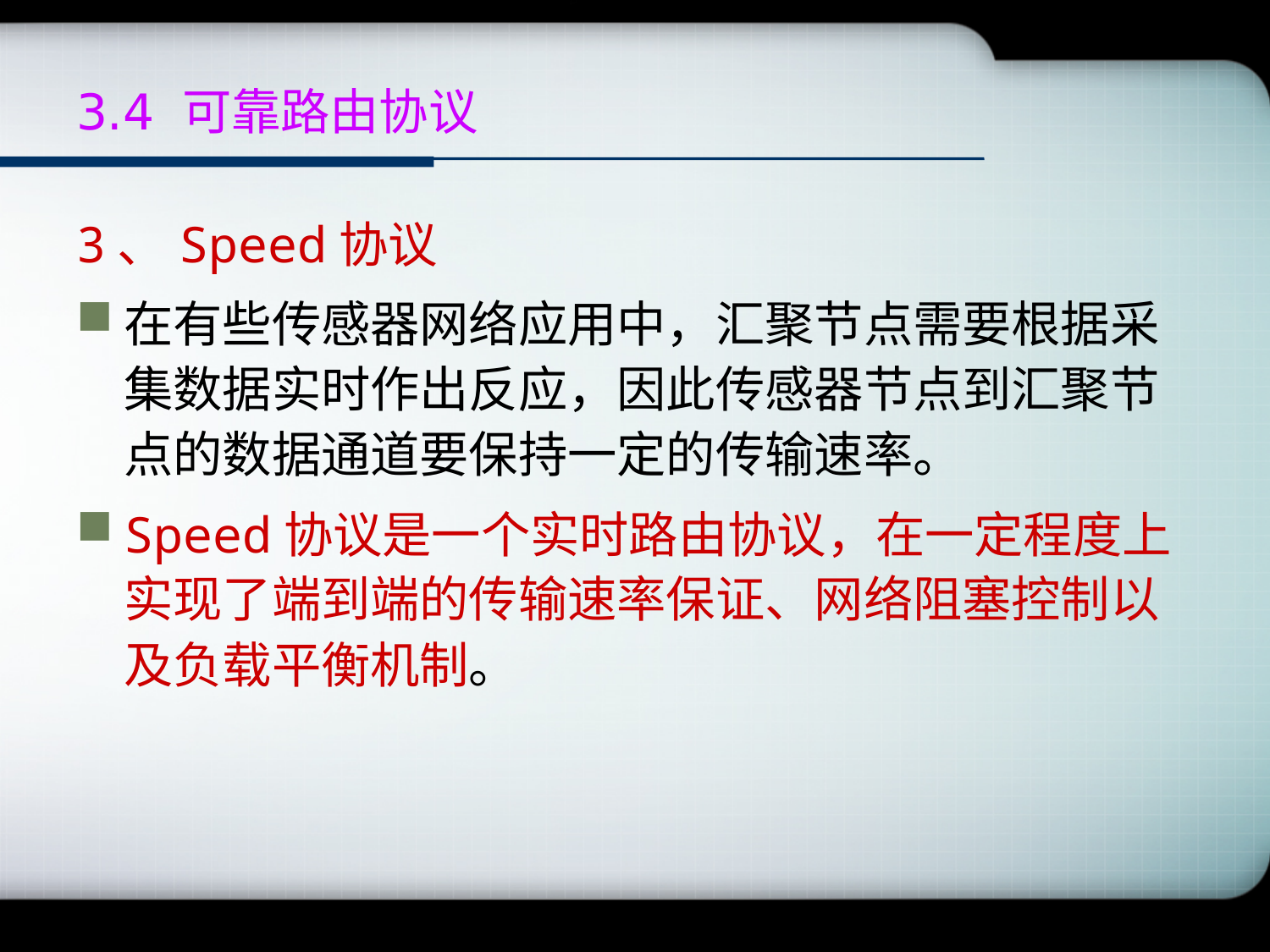

# 3.4 可靠路由协议
3、Speed协议
在有些传感器网络应用中，汇聚节点需要根据采集数据实时作出反应，因此传感器节点到汇聚节点的数据通道要保持一定的传输速率。
Speed协议是一个实时路由协议，在一定程度上实现了端到端的传输速率保证、网络阻塞控制以及负载平衡机制。